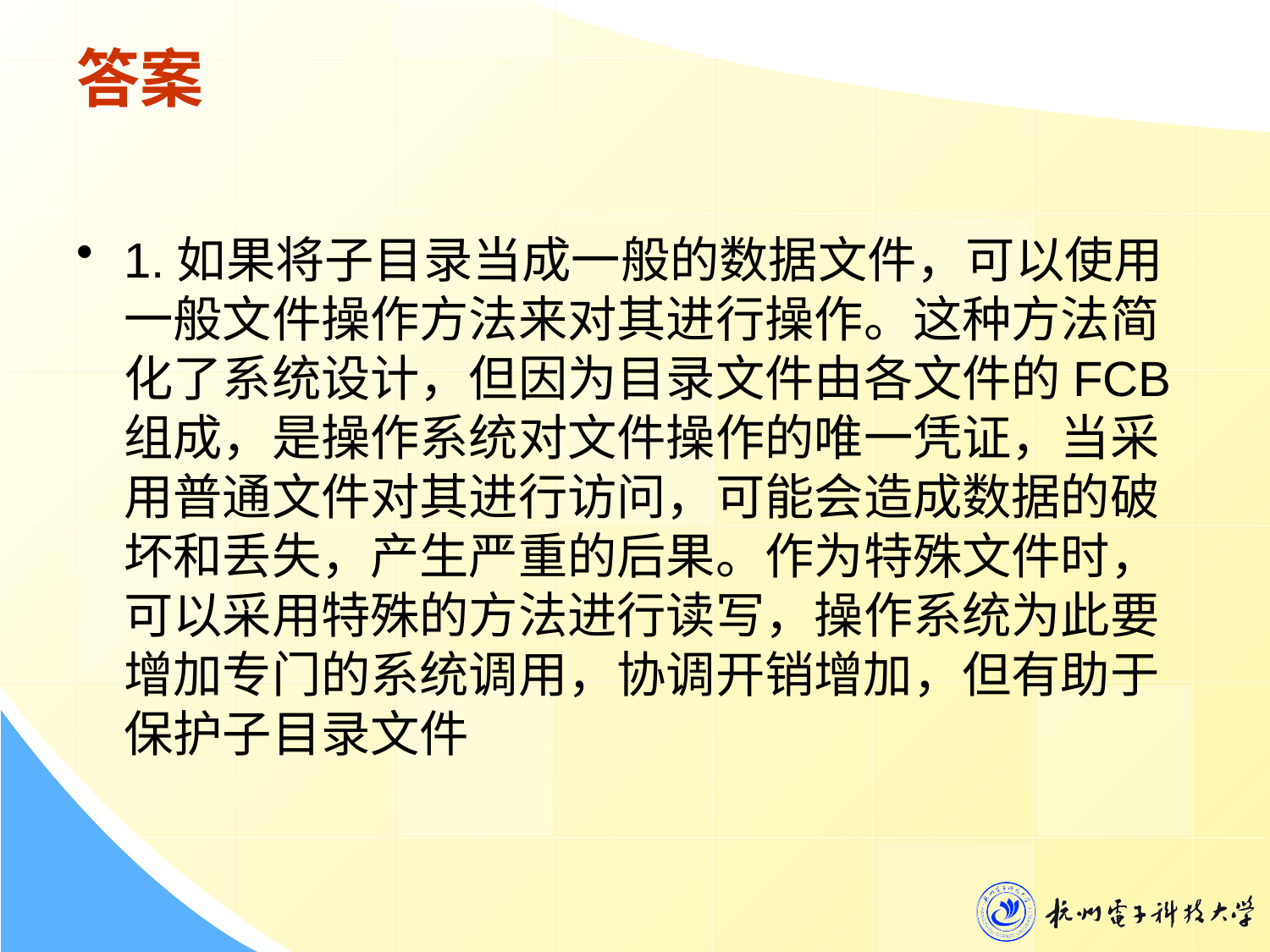

# 答案
1.如果将子目录当成一般的数据文件，可以使用一般文件操作方法来对其进行操作。这种方法简化了系统设计，但因为目录文件由各文件的FCB组成，是操作系统对文件操作的唯一凭证，当采用普通文件对其进行访问，可能会造成数据的破坏和丢失，产生严重的后果。作为特殊文件时，可以采用特殊的方法进行读写，操作系统为此要增加专门的系统调用，协调开销增加，但有助于保护子目录文件